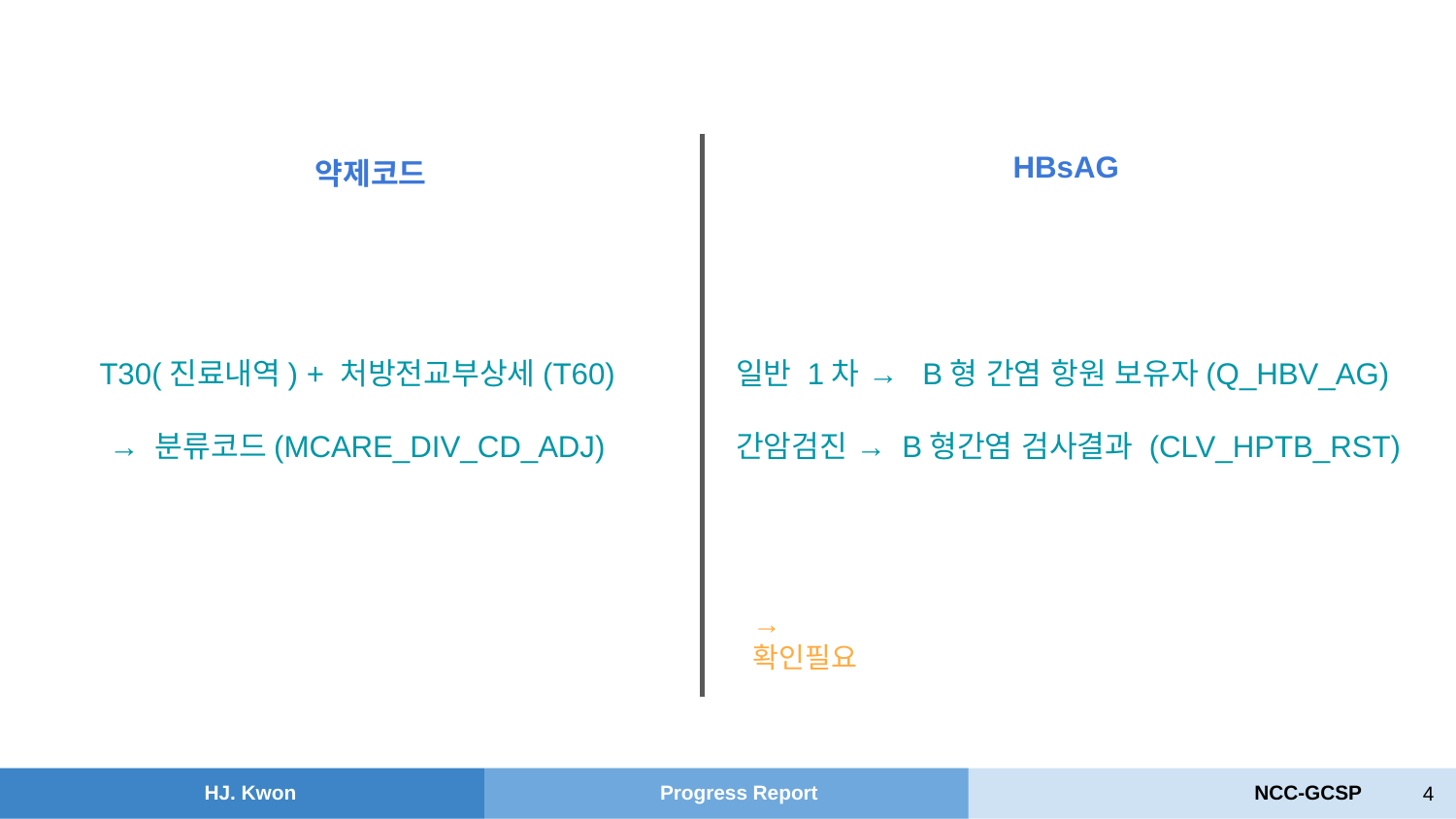

HBsAG
약제코드

T30(진료내역) + 처방전교부상세(T60)

→ 분류코드(MCARE_DIV_CD_ADJ)
일반 1차 →  B형 간염 항원 보유자(Q_HBV_AG)

간암검진 → B형간염 검사결과 (CLV_HPTB_RST)
→  확인필요
4
HJ. Kwon
Progress Report
NCC-GCSP